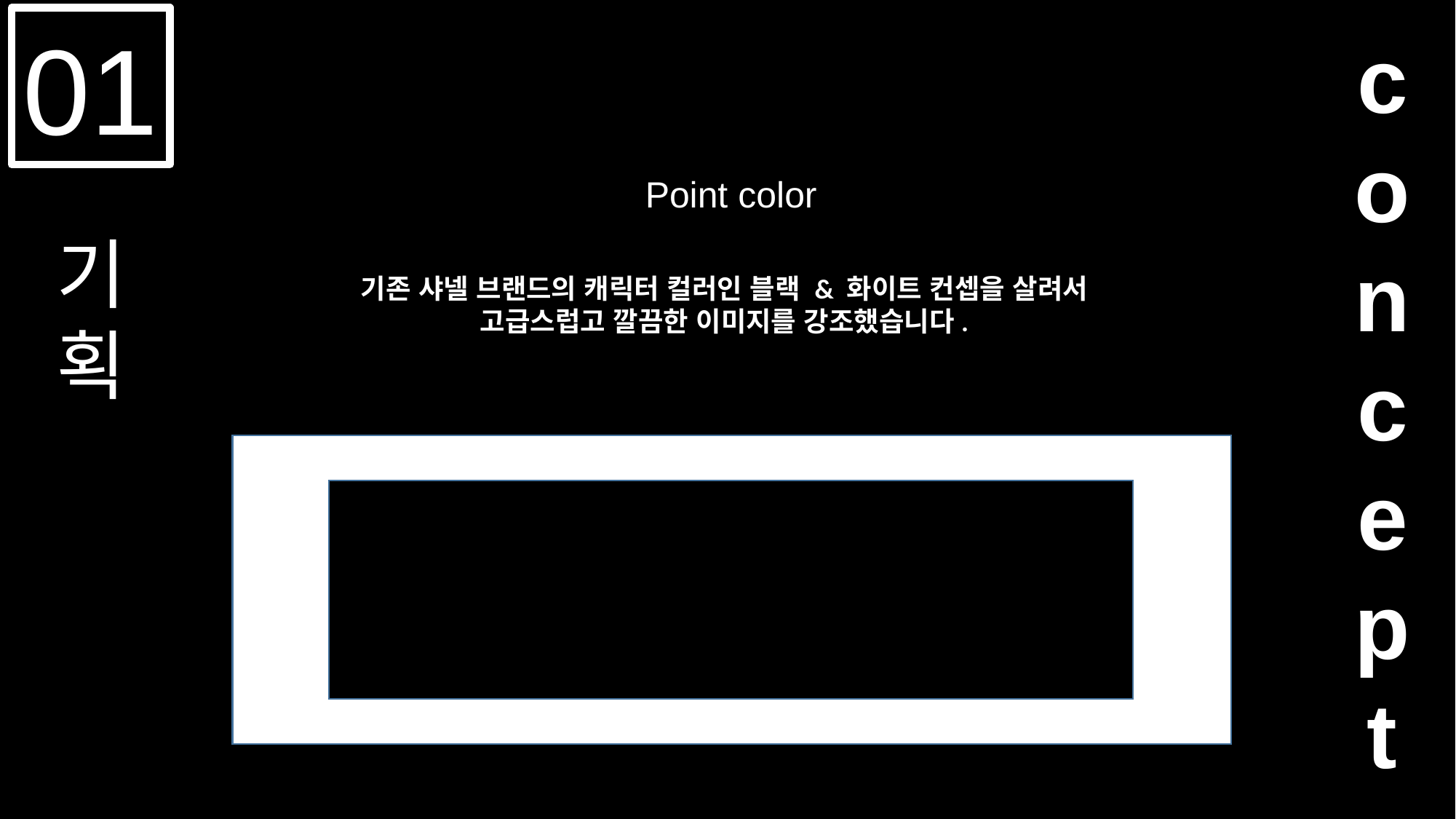

01
concept
Point color
기획
기존 샤넬 브랜드의 캐릭터 컬러인 블랙 & 화이트 컨셉을 살려서
고급스럽고 깔끔한 이미지를 강조했습니다.